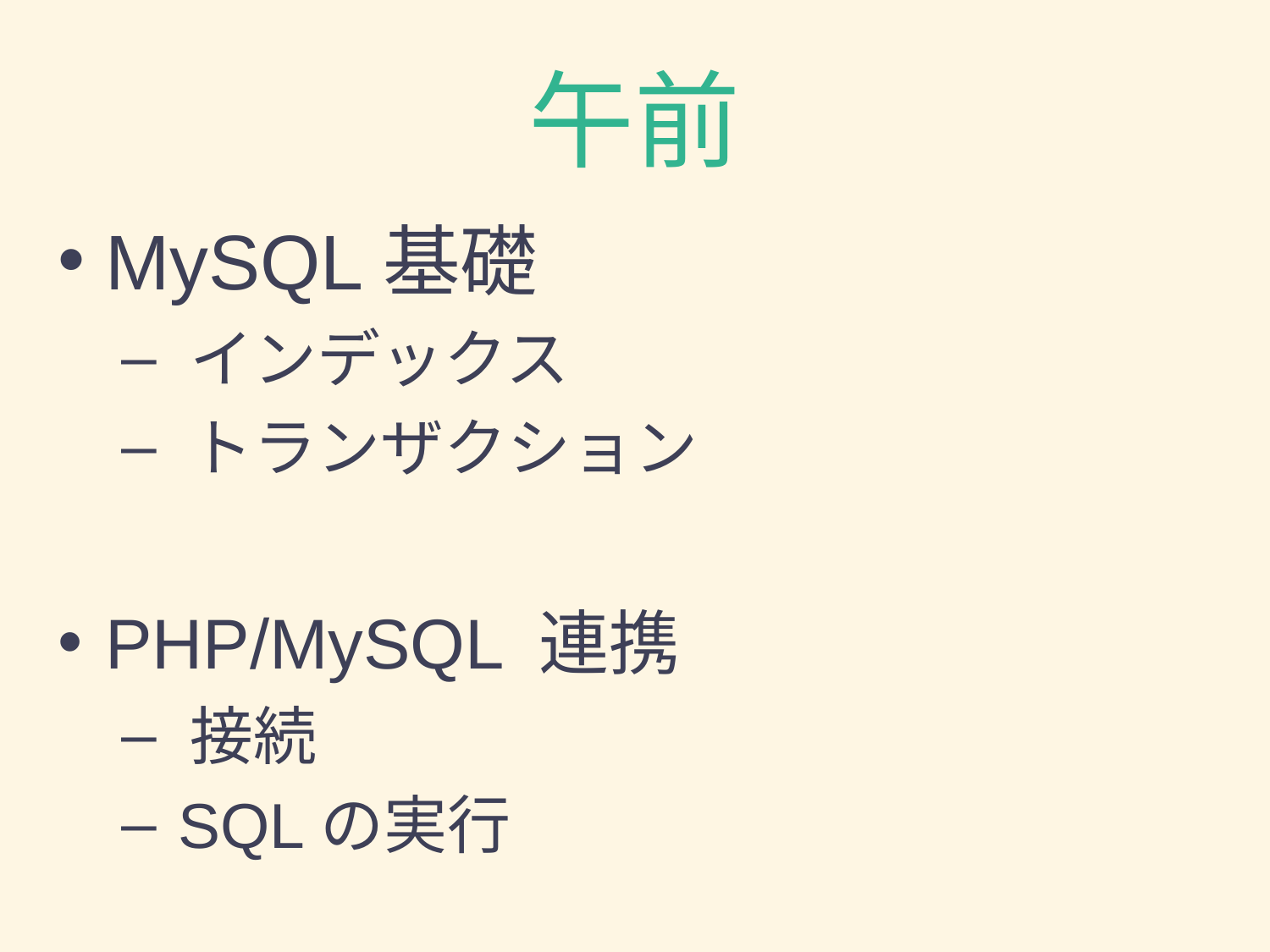

# 午前
MySQL基礎
 インデックス
 トランザクション

PHP/MySQL 連携
 接続
 SQLの実行